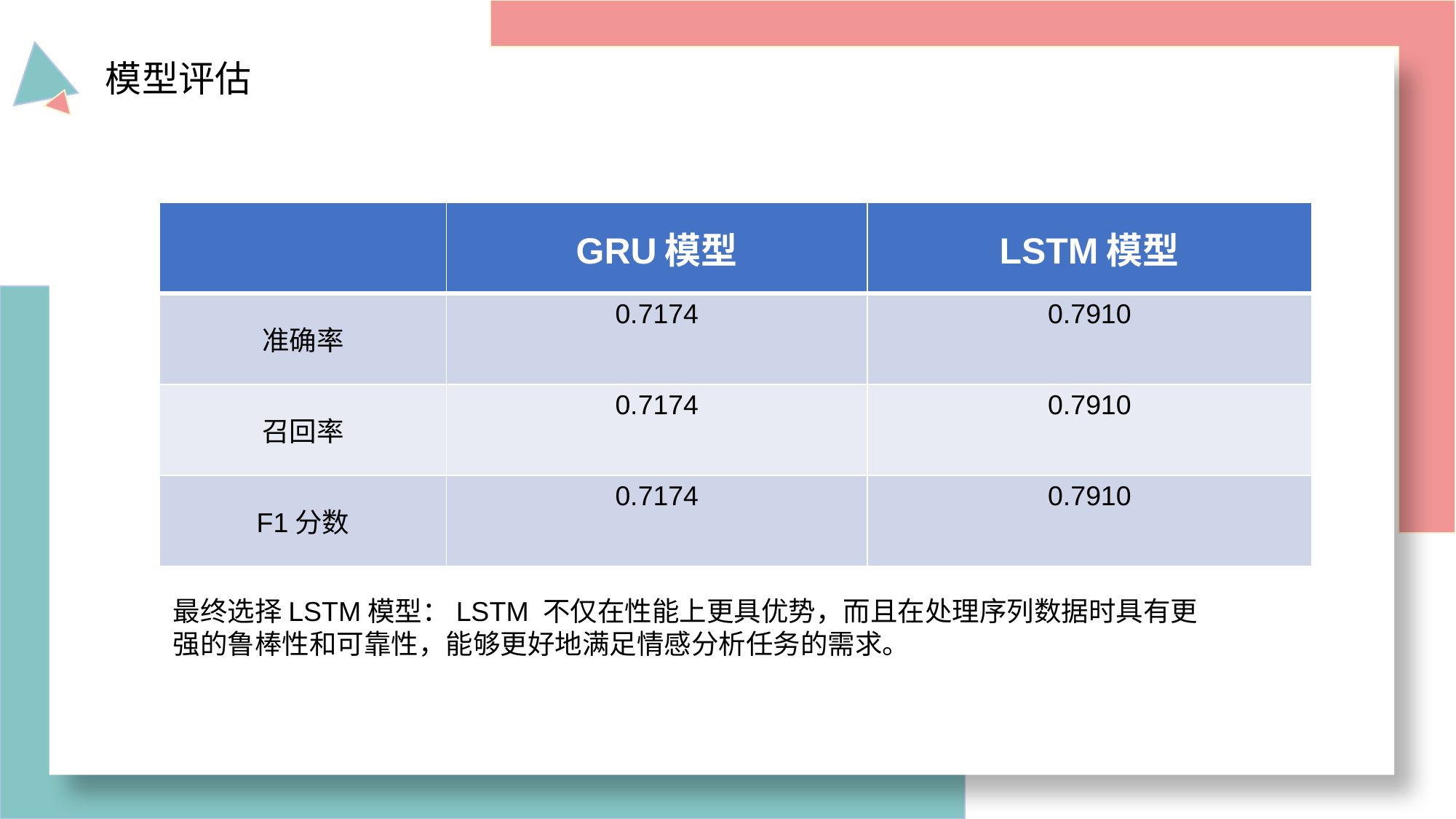

模型评估
|  | GRU模型 | LSTM模型 |
| --- | --- | --- |
| 准确率 | 0.7174 | 0.7910 |
| 召回率 | 0.7174 | 0.7910 |
| F1分数 | 0.7174 | 0.7910 |
最终选择LSTM模型：LSTM 不仅在性能上更具优势，而且在处理序列数据时具有更强的鲁棒性和可靠性，能够更好地满足情感分析任务的需求。